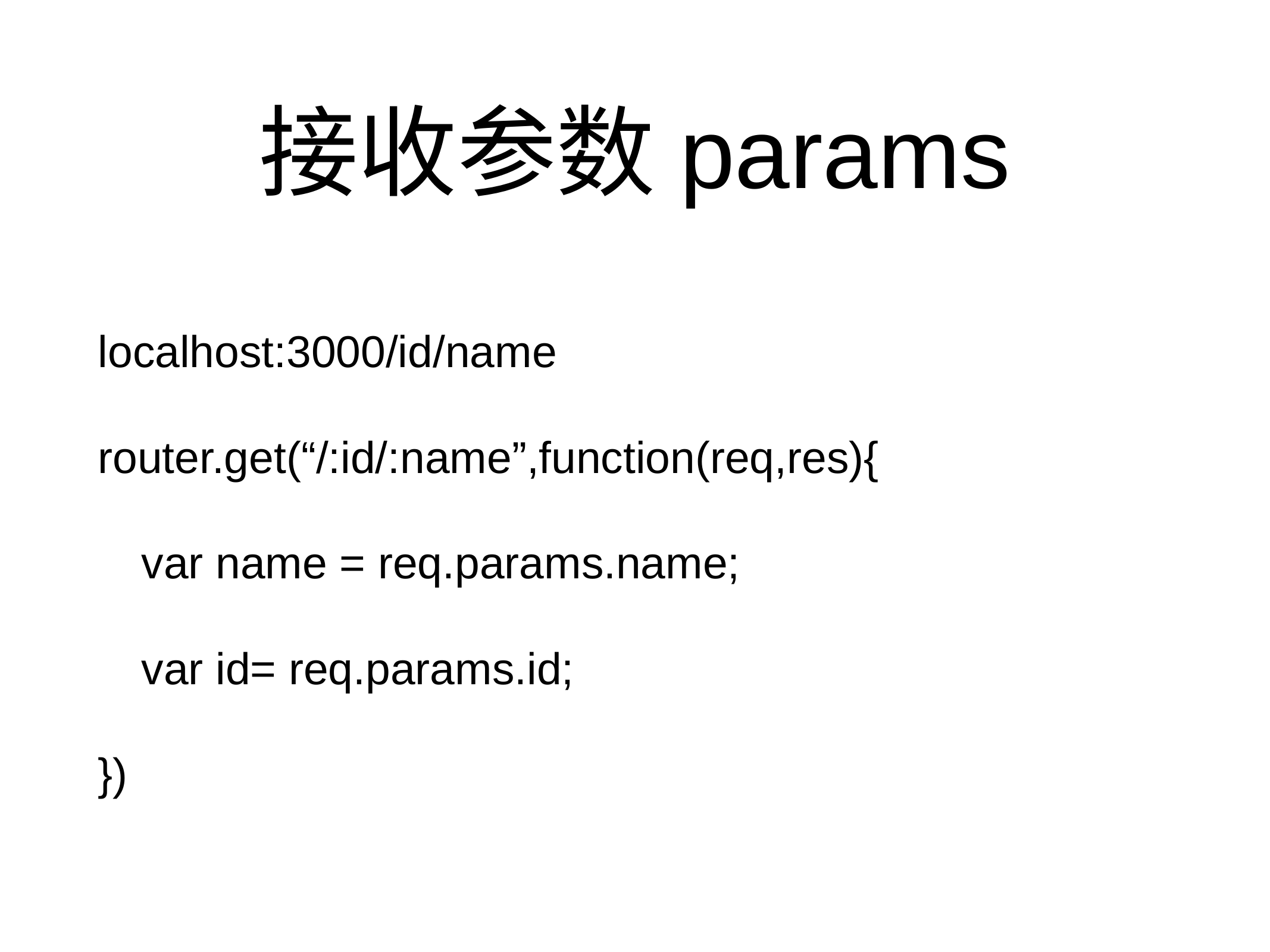

# 接收参数params
localhost:3000/id/name
router.get(“/:id/:name”,function(req,res){
var name = req.params.name;
var id= req.params.id;
})